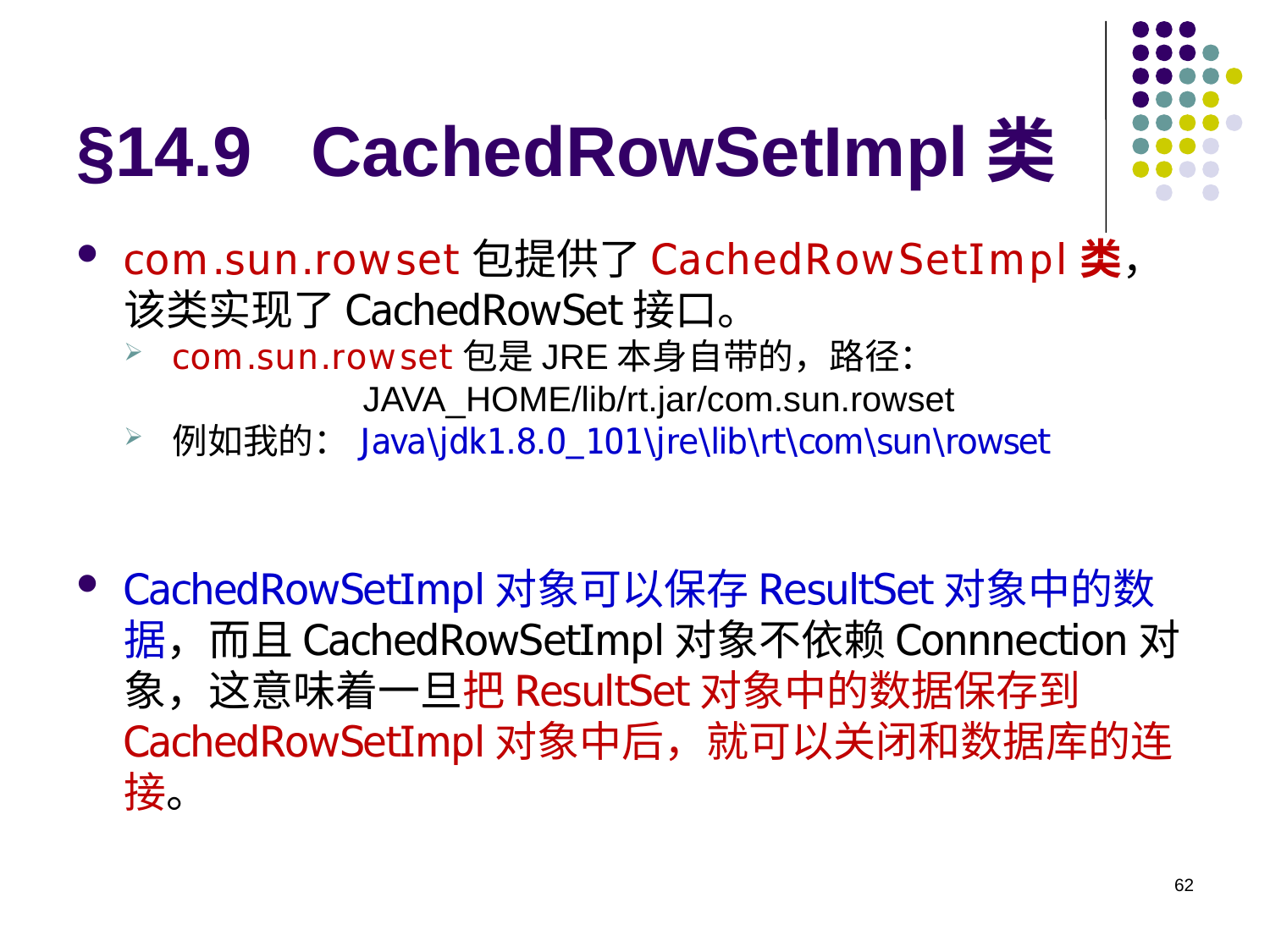

# §14.9   CachedRowSetImpl类
com.sun.rowset包提供了CachedRowSetImpl类，该类实现了CachedRowSet接口。
com.sun.rowset包是JRE本身自带的，路径：
JAVA_HOME/lib/rt.jar/com.sun.rowset
例如我的：Java\jdk1.8.0_101\jre\lib\rt\com\sun\rowset

CachedRowSetImpl对象可以保存ResultSet对象中的数据，而且CachedRowSetImpl对象不依赖Connnection对象，这意味着一旦把ResultSet对象中的数据保存到CachedRowSetImpl对象中后，就可以关闭和数据库的连接。

62